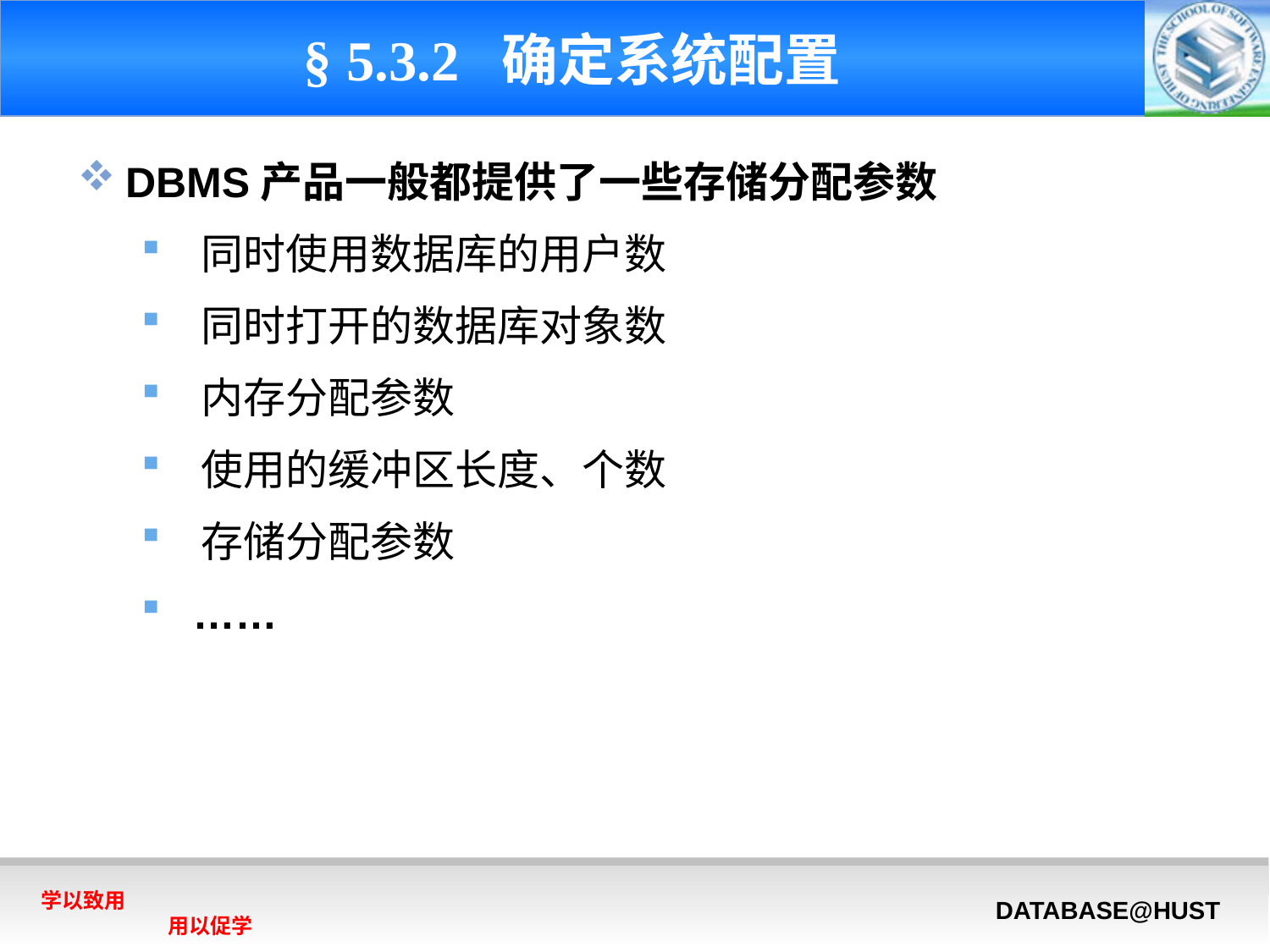

# § 5.3.2  确定系统配置
DBMS产品一般都提供了一些存储分配参数
 同时使用数据库的用户数
 同时打开的数据库对象数
 内存分配参数
 使用的缓冲区长度、个数
 存储分配参数
 ……